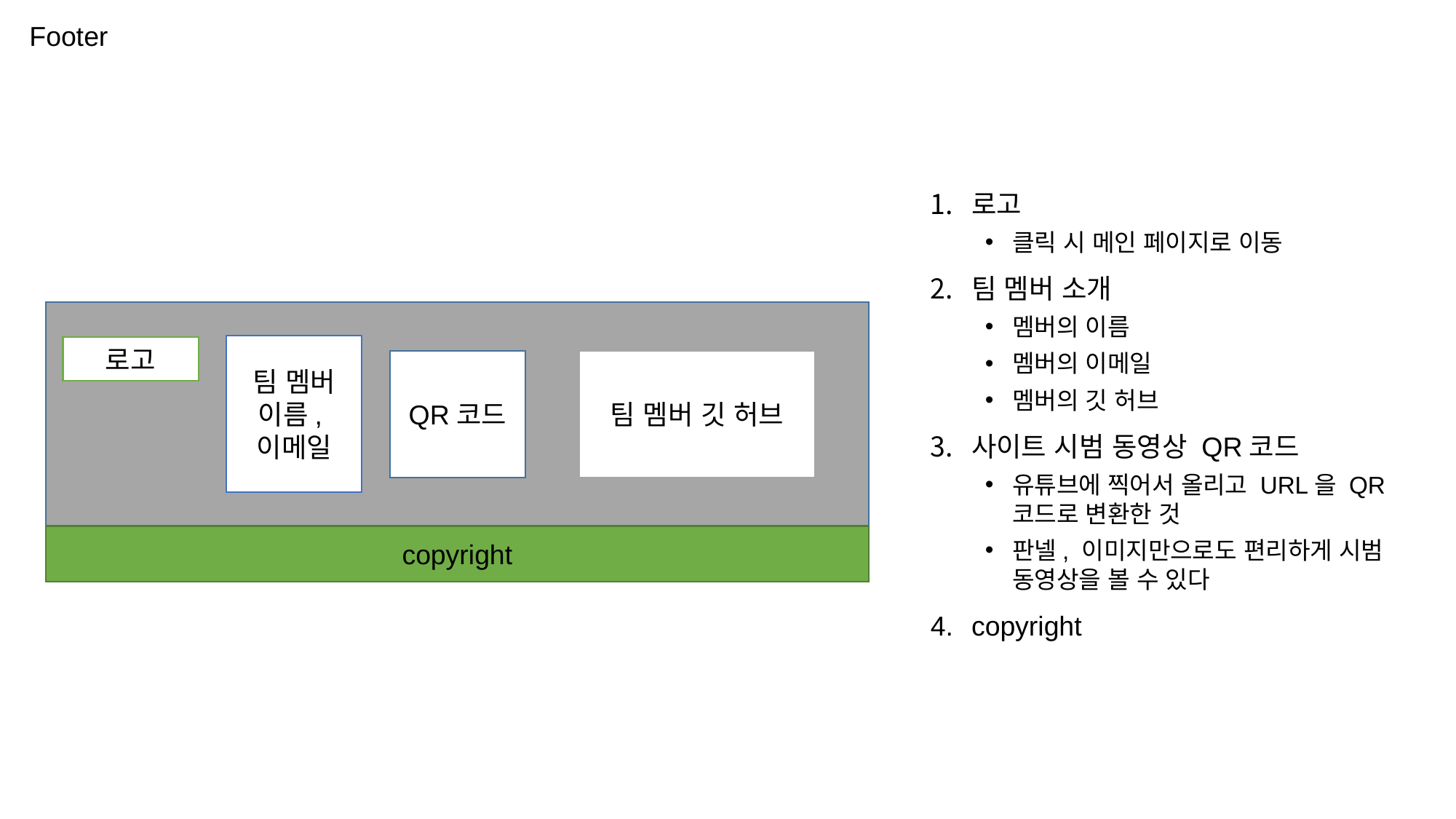

# Footer
로고
클릭 시 메인 페이지로 이동
팀 멤버 소개
멤버의 이름
멤버의 이메일
멤버의 깃 허브
사이트 시범 동영상 QR코드
유튜브에 찍어서 올리고 URL을 QR 코드로 변환한 것
판넬, 이미지만으로도 편리하게 시범 동영상을 볼 수 있다
copyright

팀 멤버
이름,
이메일
로고
QR코드
팀 멤버 깃 허브
copyright